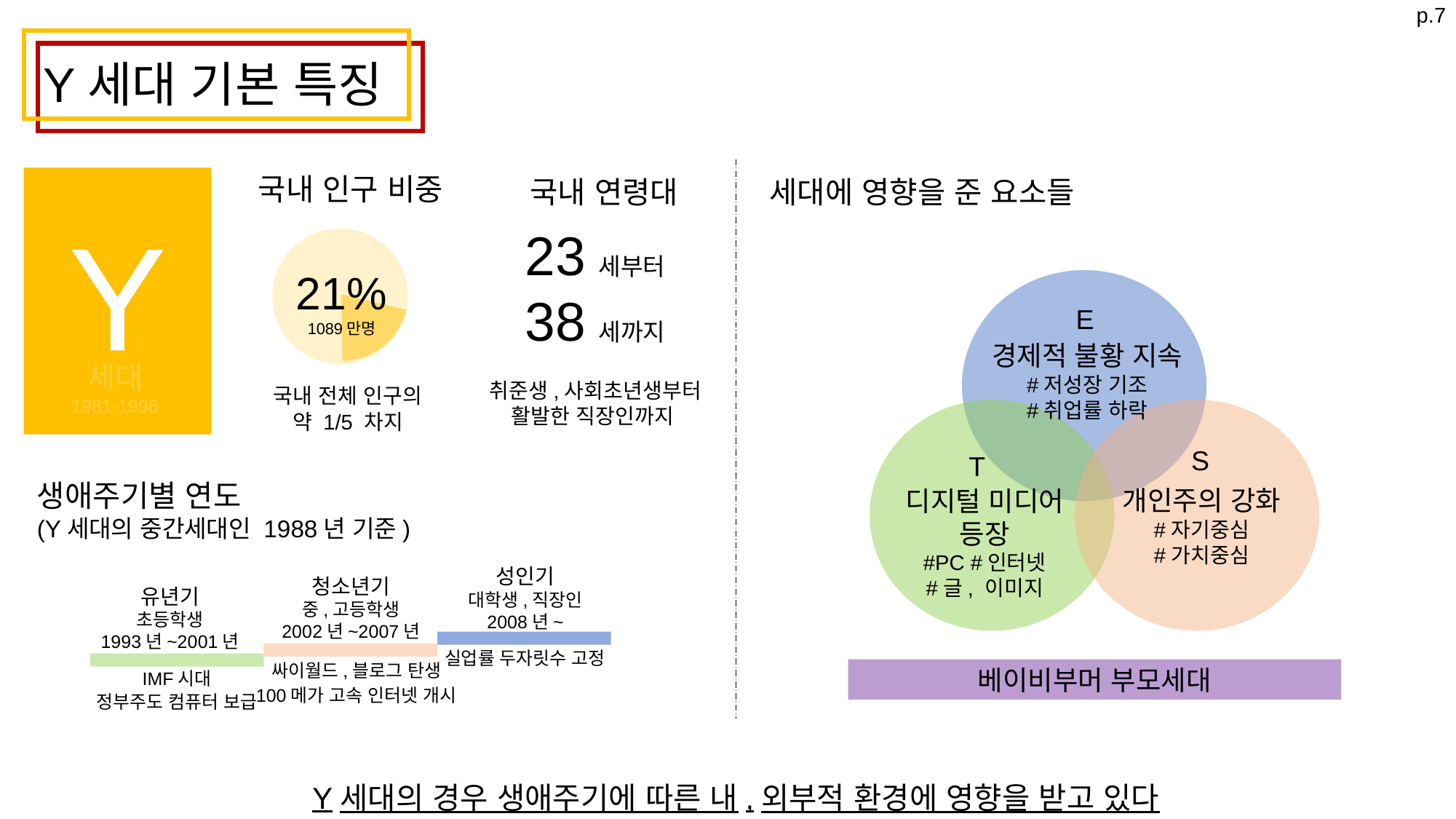

Y세대 기본 정보
Y세대 기본 정보
Y세대 기본 특징
국내 인구 비중
세대에 영향을 준 요소들
Y

세대
1981-1996
국내 연령대
23세부터
38세까지

21%
1089만명

E
경제적 불황 지속
#저성장 기조
#취업률 하락
취준생,사회초년생부터
활발한 직장인까지
국내 전체 인구의
약 1/5 차지

S
T
생애주기별 연도
(Y세대의 중간세대인 1988년 기준)
개인주의 강화
#자기중심
#가치중심
디지털 미디어 등장
#PC #인터넷
#글, 이미지
성인기
대학생,직장인
2008년~
청소년기
중,고등학생
2002년~2007년
유년기
초등학생
1993년~2001년

실업률 두자릿수 고정

싸이월드,블로그 탄생
베이비부머 부모세대
IMF시대
100메가 고속 인터넷 개시
정부주도 컴퓨터 보급
Y세대의 경우 생애주기에 따른 내,외부적 환경에 영향을 받고 있다